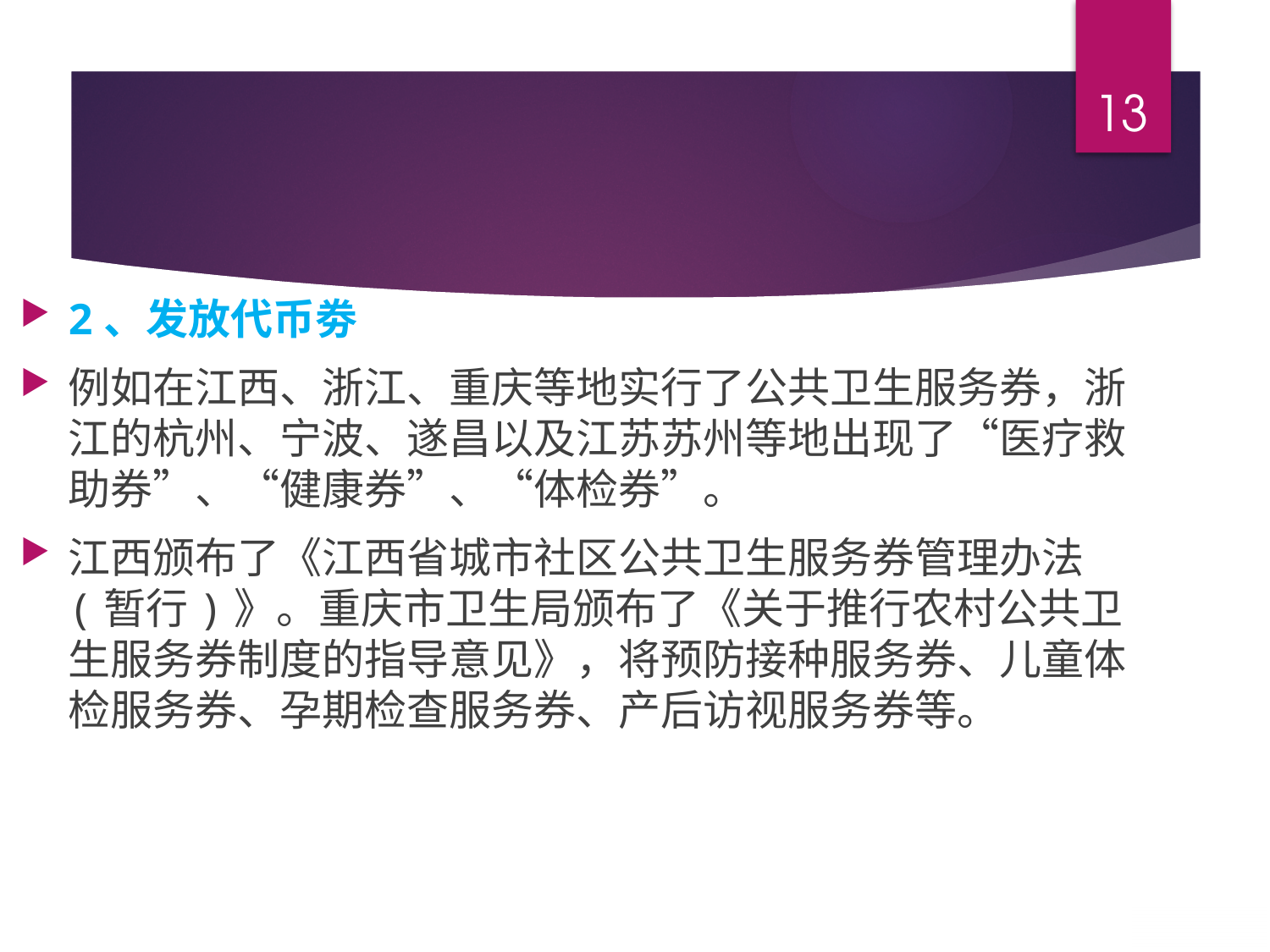

13
#
2、发放代币劵
例如在江西、浙江、重庆等地实行了公共卫生服务券，浙江的杭州、宁波、遂昌以及江苏苏州等地出现了“医疗救助券”、“健康券”、“体检券”。
江西颁布了《江西省城市社区公共卫生服务券管理办法(暂行)》。重庆市卫生局颁布了《关于推行农村公共卫生服务券制度的指导意见》，将预防接种服务券、儿童体检服务券、孕期检查服务券、产后访视服务券等。